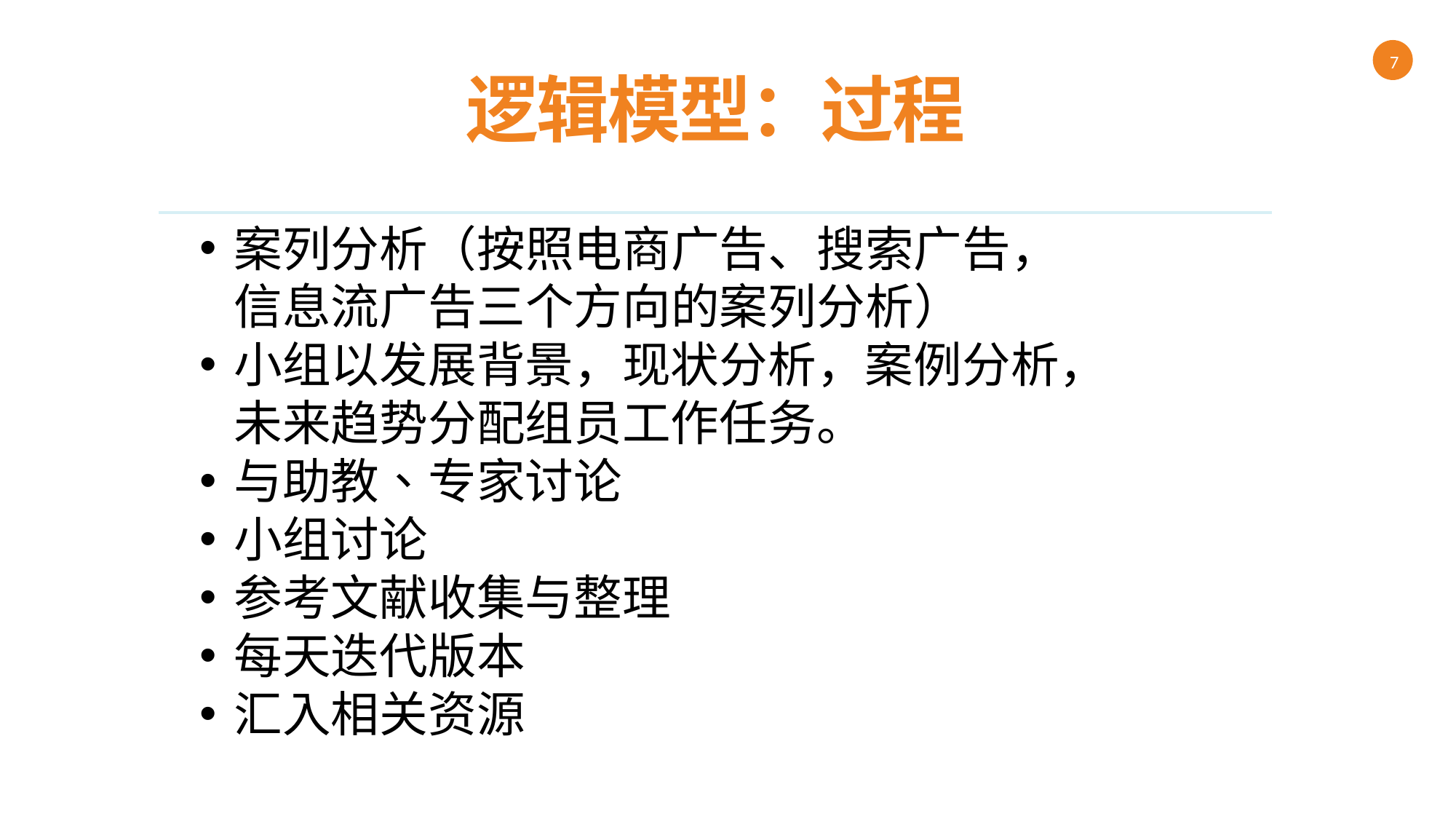

7
逻辑模型：过程
案列分析（按照电商广告、搜索广告，信息流广告三个方向的案列分析）
小组以发展背景，现状分析，案例分析，未来趋势分配组员工作任务。
与助教、专家讨论
小组讨论
参考文献收集与整理
每天迭代版本
汇入相关资源